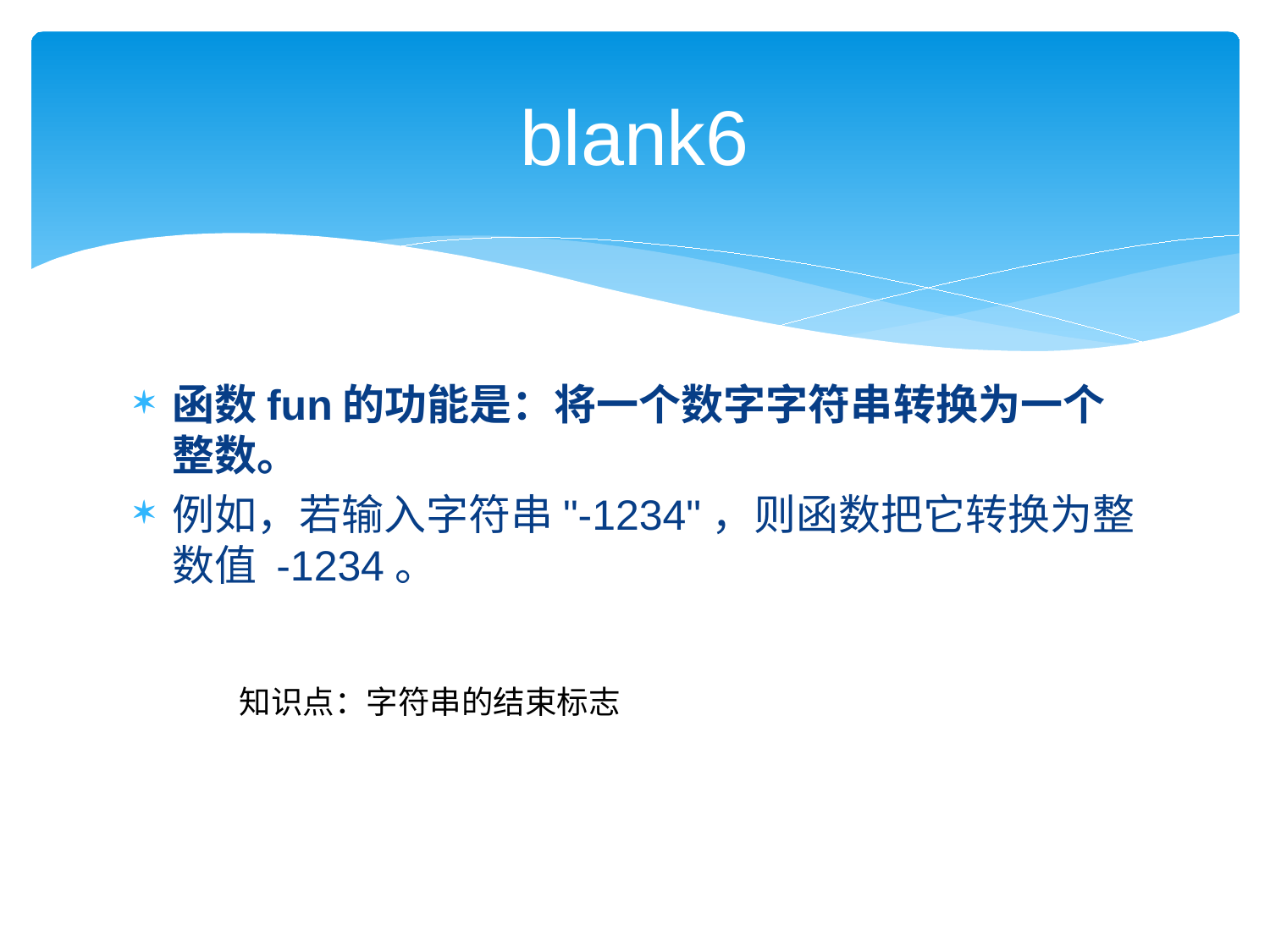

# blank6
函数fun的功能是：将一个数字字符串转换为一个整数。
例如，若输入字符串"-1234"，则函数把它转换为整数值 -1234。
知识点：字符串的结束标志